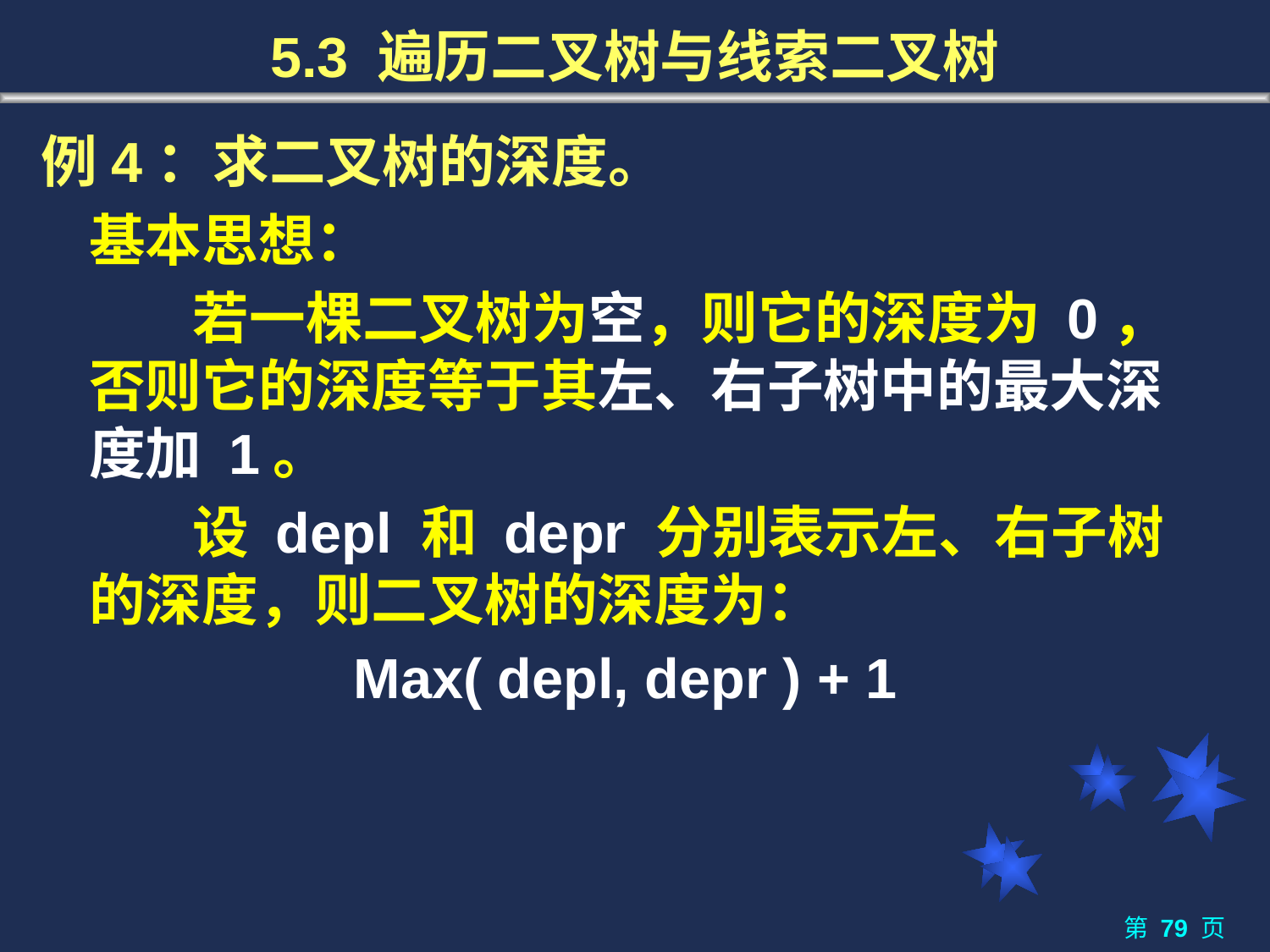

# 5.3 遍历二叉树与线索二叉树
例4：求二叉树的深度。
	基本思想：
	       若一棵二叉树为空，则它的深度为 0，否则它的深度等于其左、右子树中的最大深度加 1。
	       设 depl 和 depr 分别表示左、右子树的深度，则二叉树的深度为：
Max( depl, depr ) + 1
第 79 页